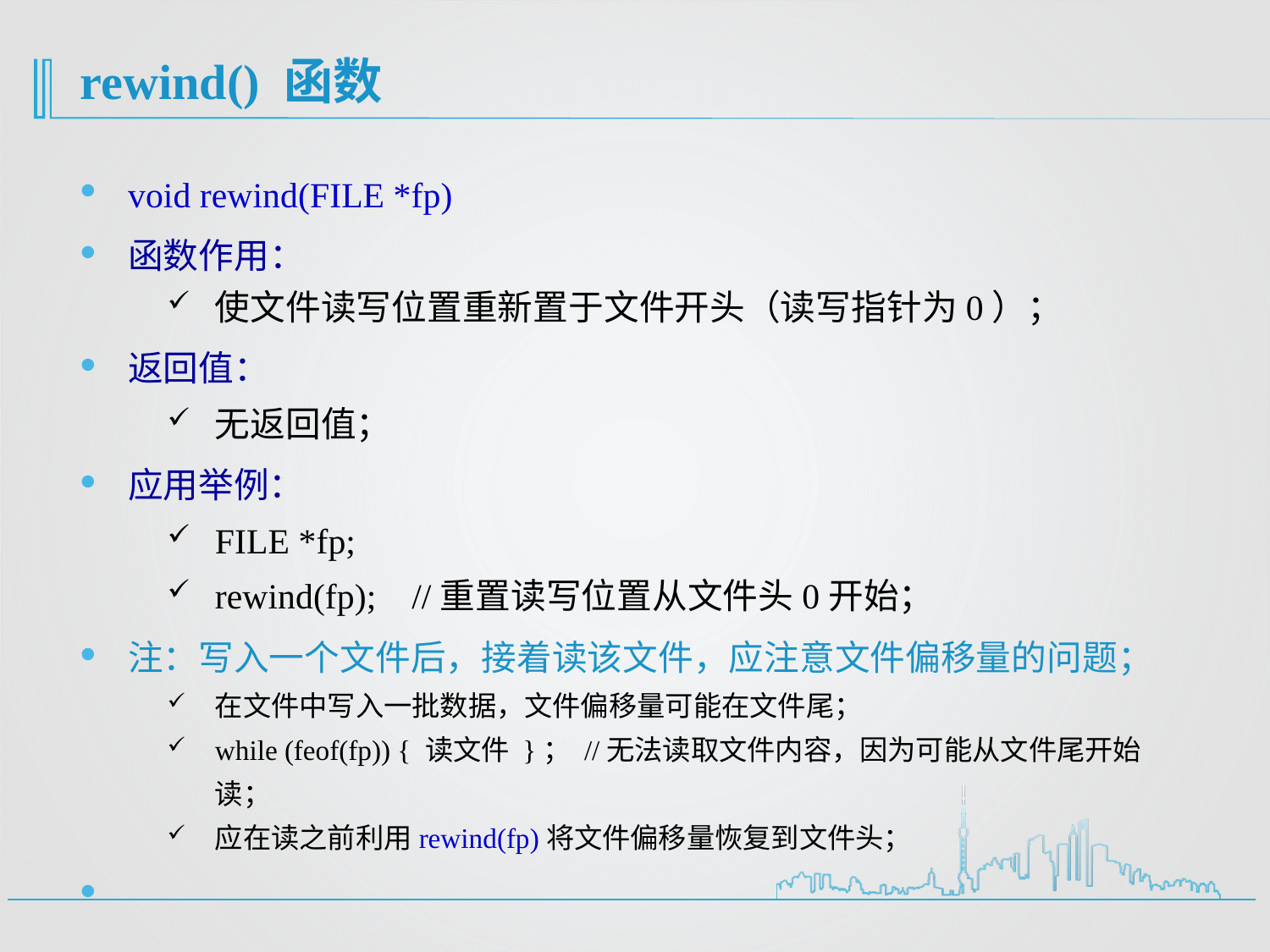

# rewind() 函数
void rewind(FILE *fp)
函数作用：
使文件读写位置重新置于文件开头（读写指针为0）；
返回值：
无返回值；
应用举例：
FILE *fp;
rewind(fp);    //重置读写位置从文件头0开始；
注：写入一个文件后，接着读该文件，应注意文件偏移量的问题；
在文件中写入一批数据，文件偏移量可能在文件尾；
while (feof(fp)) { 读文件 }； //无法读取文件内容，因为可能从文件尾开始读；
应在读之前利用rewind(fp)将文件偏移量恢复到文件头；